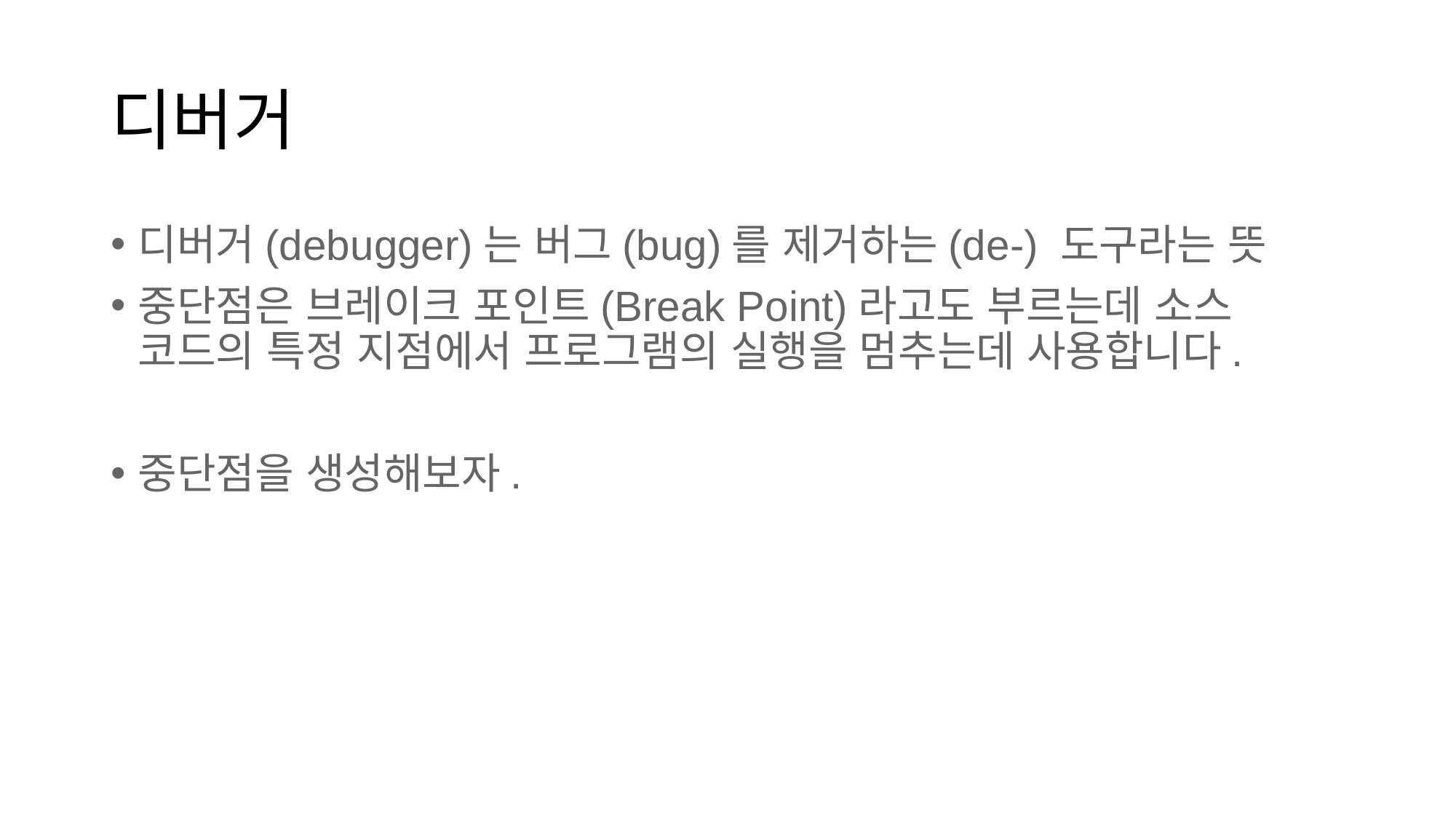

# 디버거
디버거(debugger)는 버그(bug)를 제거하는(de-) 도구라는 뜻
중단점은 브레이크 포인트(Break Point)라고도 부르는데 소스 코드의 특정 지점에서 프로그램의 실행을 멈추는데 사용합니다.

중단점을 생성해보자.